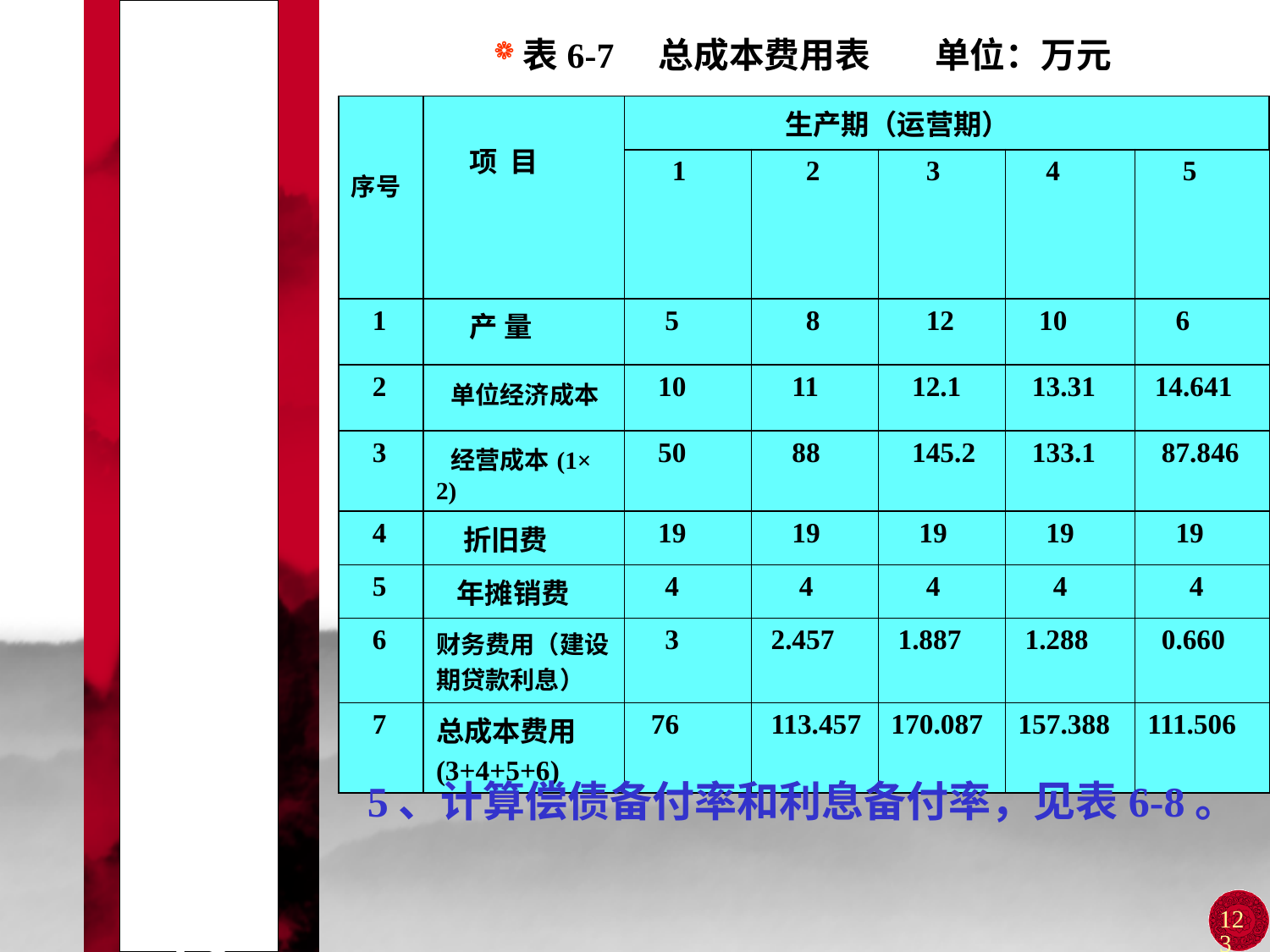

# 第四节    项目的偿债能力分析
表6-7    总成本费用表        单位：万元

5、计算偿债备付率和利息备付率，见表6-8。
| 序号 | 项 目 | 生产期（运营期） |  |  |  |  |
| --- | --- | --- | --- | --- | --- | --- |
|  |  | 1 | 2 | 3 | 4 | 5 |
| 1 | 产 量 | 5 | 8 | 12 | 10 | 6 |
| 2 | 单位经济成本 | 10 | 11 | 12.1 | 13.31 | 14.641 |
| 3 | 经营成本(1× 2) | 50 | 88 | 145.2 | 133.1 | 87.846 |
| 4 | 折旧费 | 19 | 19 | 19 | 19 | 19 |
| 5 | 年摊销费 | 4 | 4 | 4 | 4 | 4 |
| 6 | 财务费用（建设期贷款利息） | 3 | 2.457 | 1.887 | 1.288 | 0.660 |
| 7 | 总成本费用 (3+4+5+6) | 76 | 113.457 | 170.087 | 157.388 | 111.506 |
123